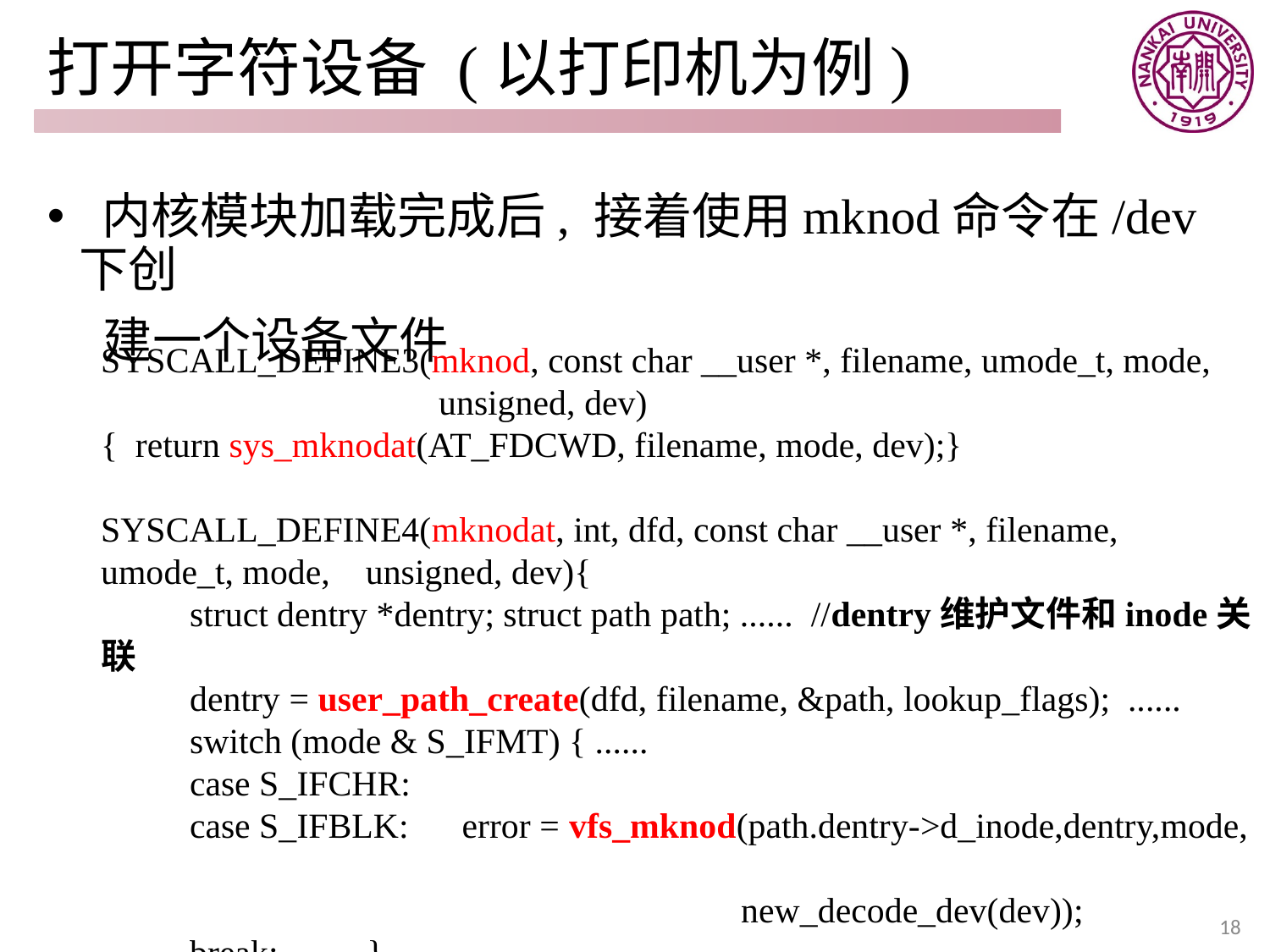

# 打开字符设备 (以打印机为例)
 内核模块加载完成后, 接着使用mknod命令在/dev下创
    建一个设备文件

SYSCALL_DEFINE3(mknod, const char __user *, filename, umode_t, mode,
                                      unsigned, dev)
{  return sys_mknodat(AT_FDCWD, filename, mode, dev);}

SYSCALL_DEFINE4(mknodat, int, dfd, const char __user *, filename, umode_t, mode,    unsigned, dev){
          struct dentry *dentry; struct path path; ......  //dentry维护文件和inode关联
          dentry = user_path_create(dfd, filename, &path, lookup_flags);  ......
          switch (mode & S_IFMT) { ......
          case S_IFCHR:
          case S_IFBLK:      error = vfs_mknod(path.dentry->d_inode,dentry,mode,
                                                                        new_decode_dev(dev));
          break;  ......  }
}

18